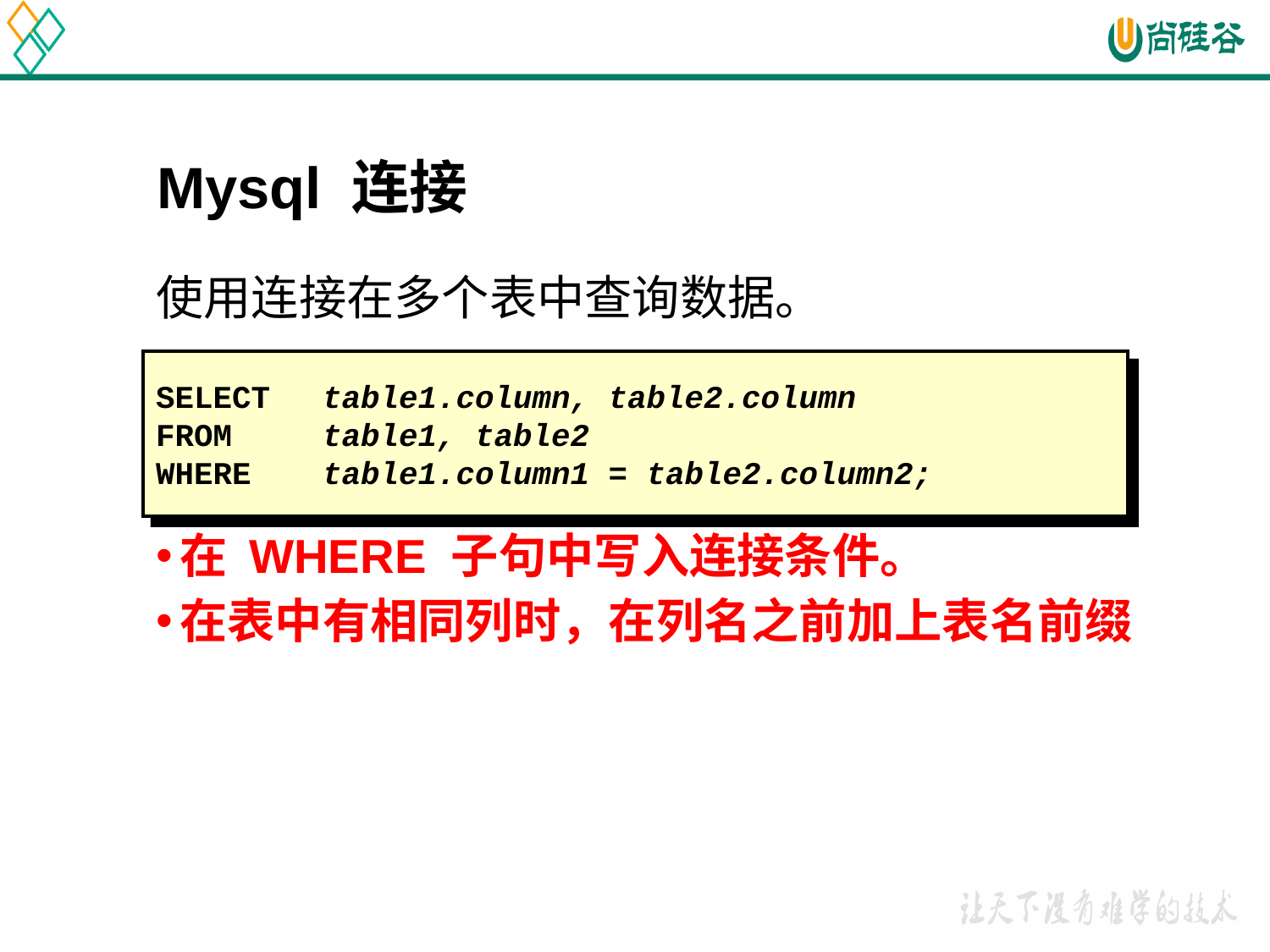

Mysql 连接
使用连接在多个表中查询数据。

在 WHERE 子句中写入连接条件。
在表中有相同列时，在列名之前加上表名前缀
SELECT	table1.column, table2.column
FROM	table1, table2
WHERE	table1.column1 = table2.column2;